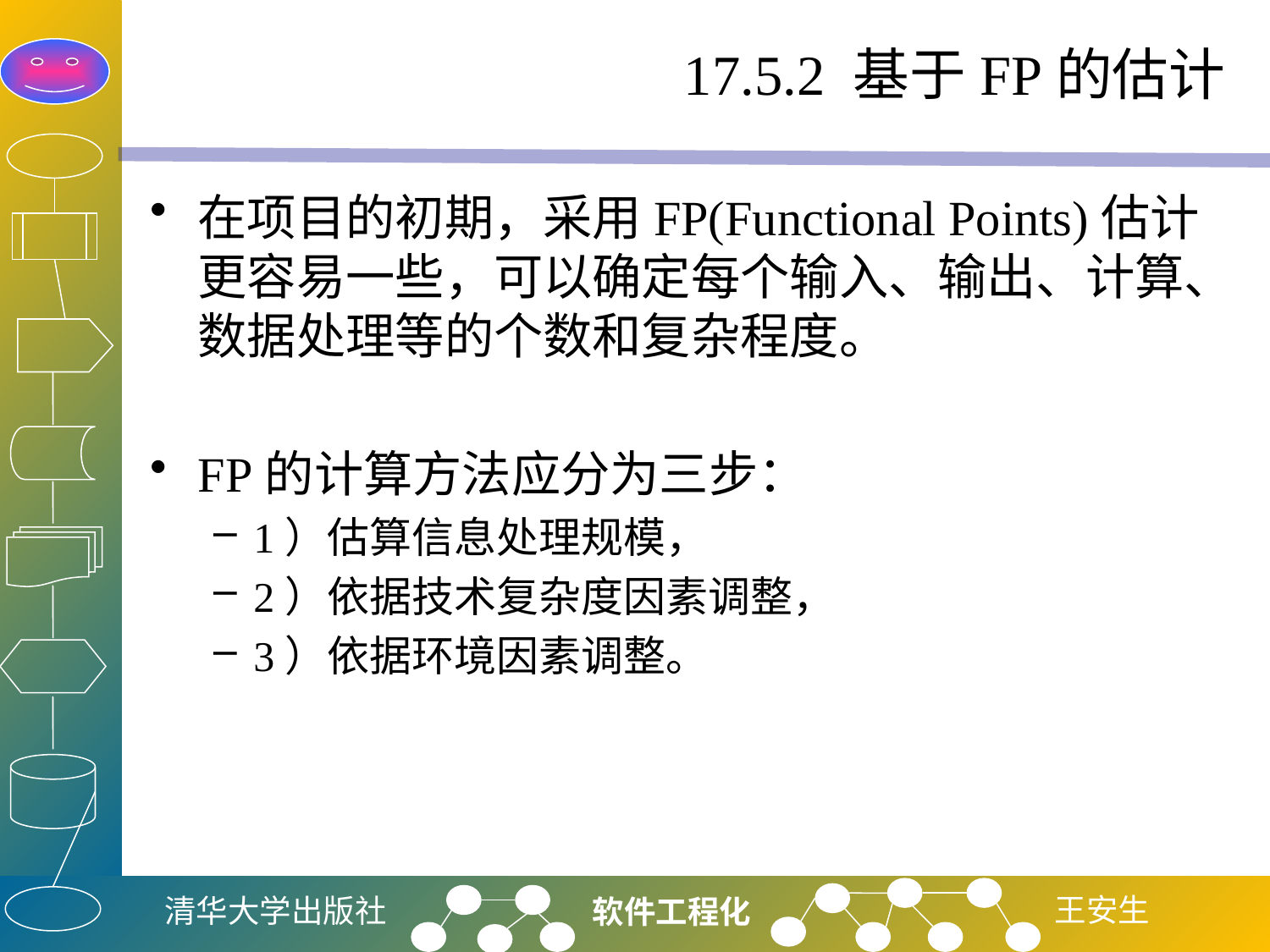

# 17.5.2 基于FP的估计
在项目的初期，采用FP(Functional Points)估计更容易一些，可以确定每个输入、输出、计算、数据处理等的个数和复杂程度。

FP的计算方法应分为三步：
1）估算信息处理规模，
2）依据技术复杂度因素调整，
3）依据环境因素调整。